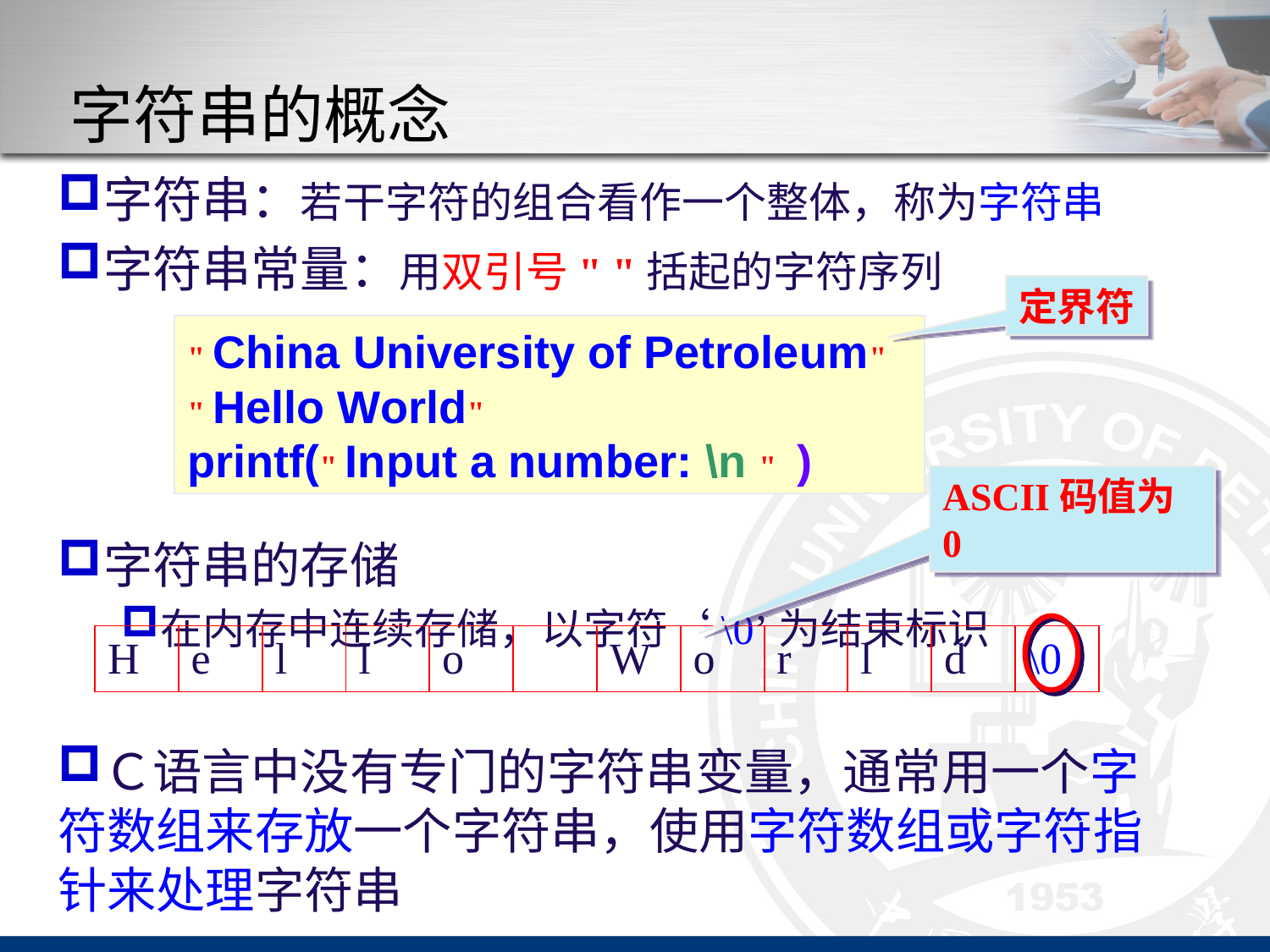

# 字符串的概念
字符串：若干字符的组合看作一个整体，称为字符串
字符串常量：用双引号" "括起的字符序列

字符串的存储
在内存中连续存储，以字符‘\0’为结束标识

Ｃ语言中没有专门的字符串变量，通常用一个字符数组来存放一个字符串，使用字符数组或字符指针来处理字符串
定界符
" China University of Petroleum" " Hello World"
printf(" Input a number: \n "  )
ASCII码值为0

| H | e | l | l | o |  | W | o | r | l | d | \0 |
| --- | --- | --- | --- | --- | --- | --- | --- | --- | --- | --- | --- |